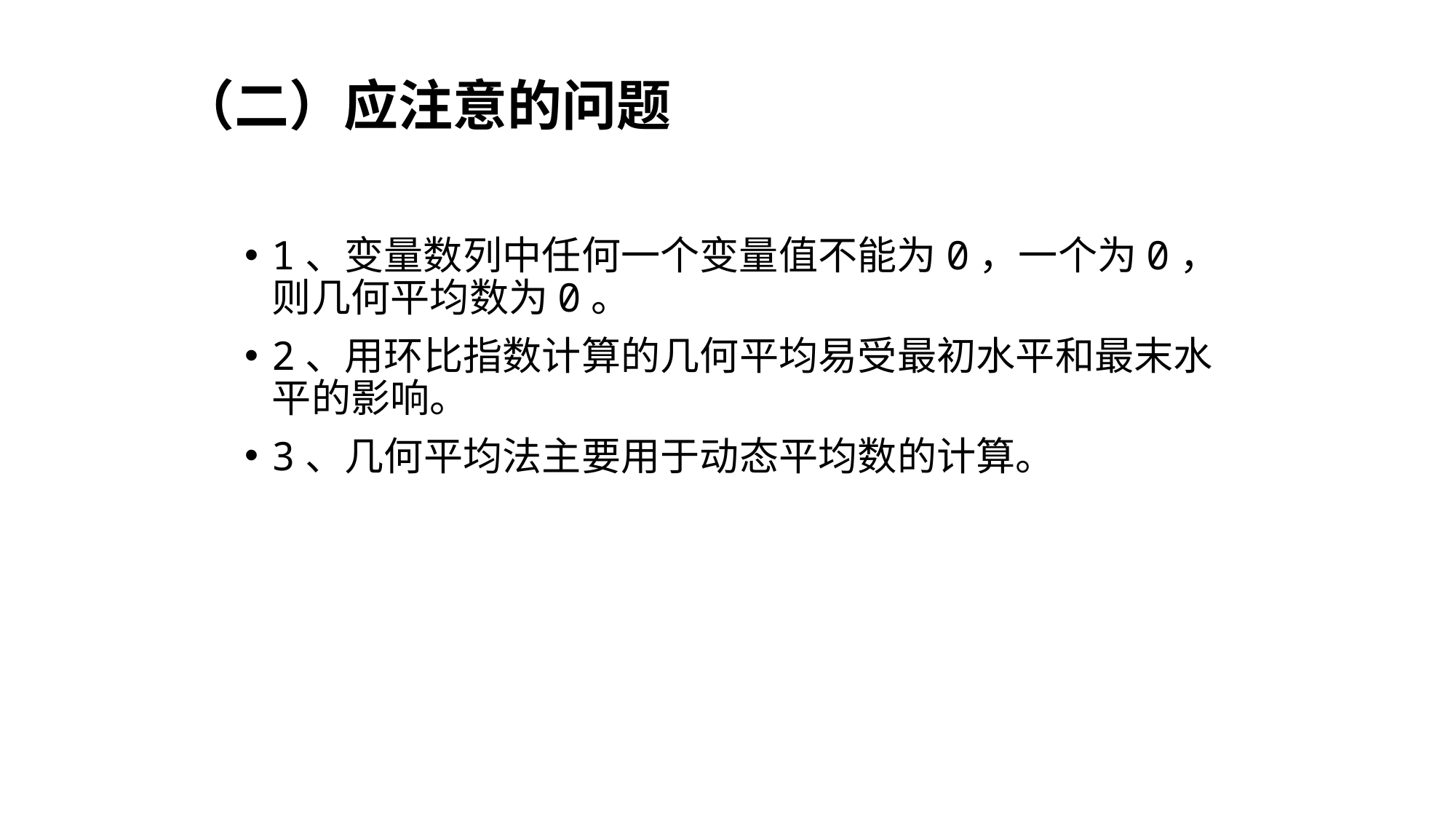

# （二）应注意的问题
1、变量数列中任何一个变量值不能为0，一个为0，则几何平均数为0。
2、用环比指数计算的几何平均易受最初水平和最末水平的影响。
3、几何平均法主要用于动态平均数的计算。